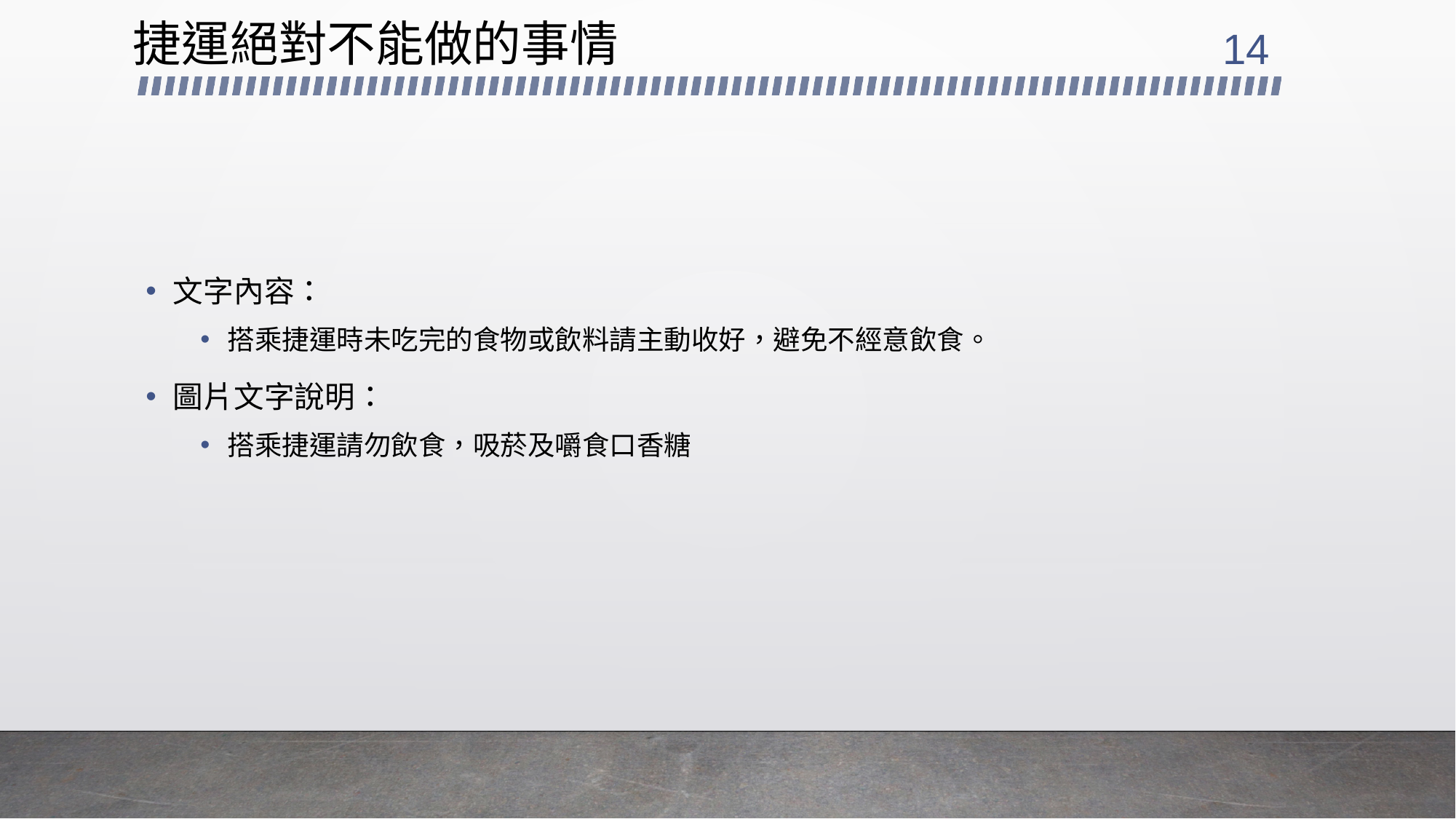

# 捷運絕對不能做的事情
14
文字內容：
搭乘捷運時未吃完的食物或飲料請主動收好，避免不經意飲食。
圖片文字說明：
搭乘捷運請勿飲食，吸菸及嚼食口香糖